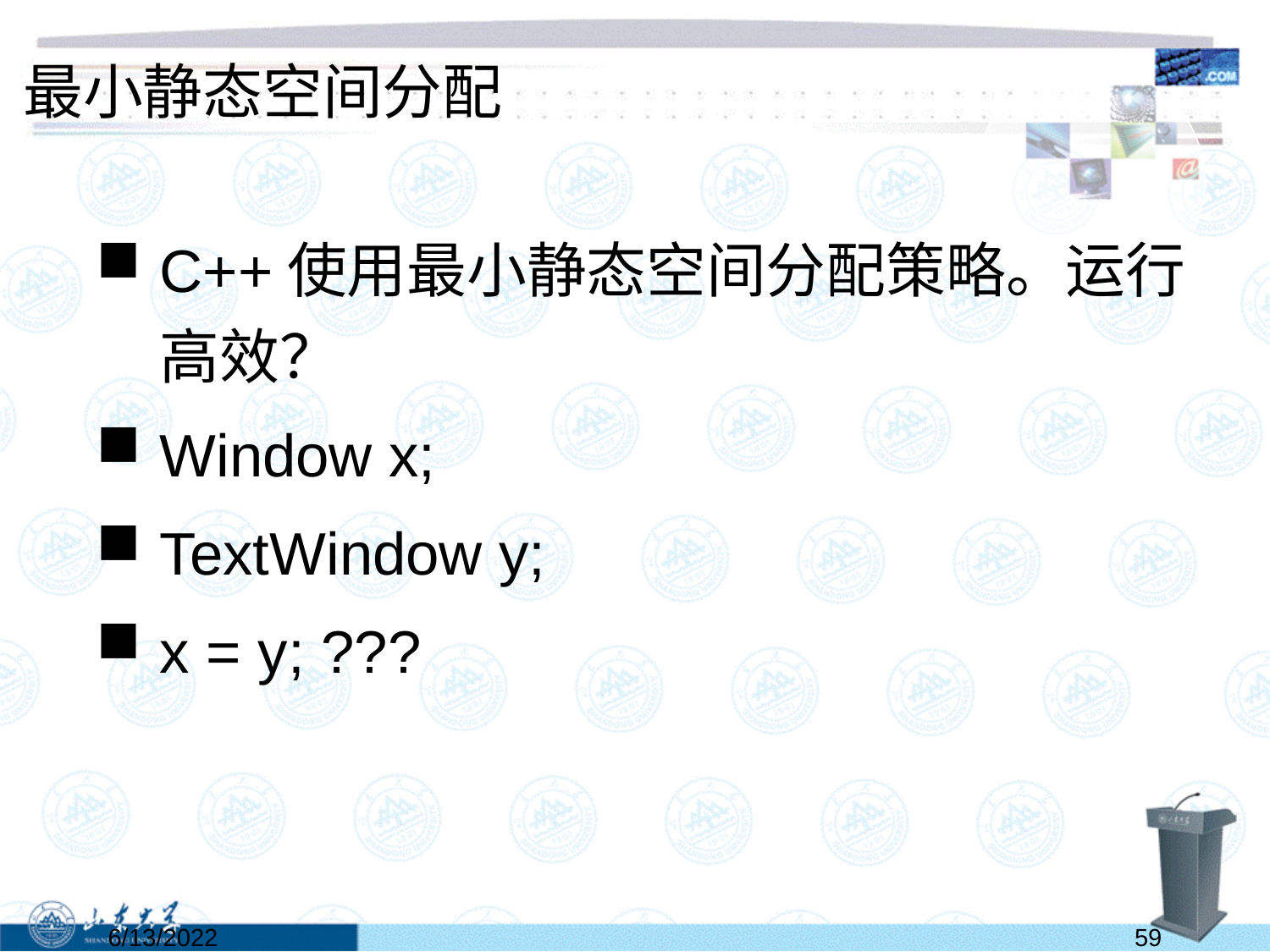

# 最小静态空间分配
C++使用最小静态空间分配策略。运行高效？
Window x;
TextWindow y;
x = y; ???

6/13/2022
59